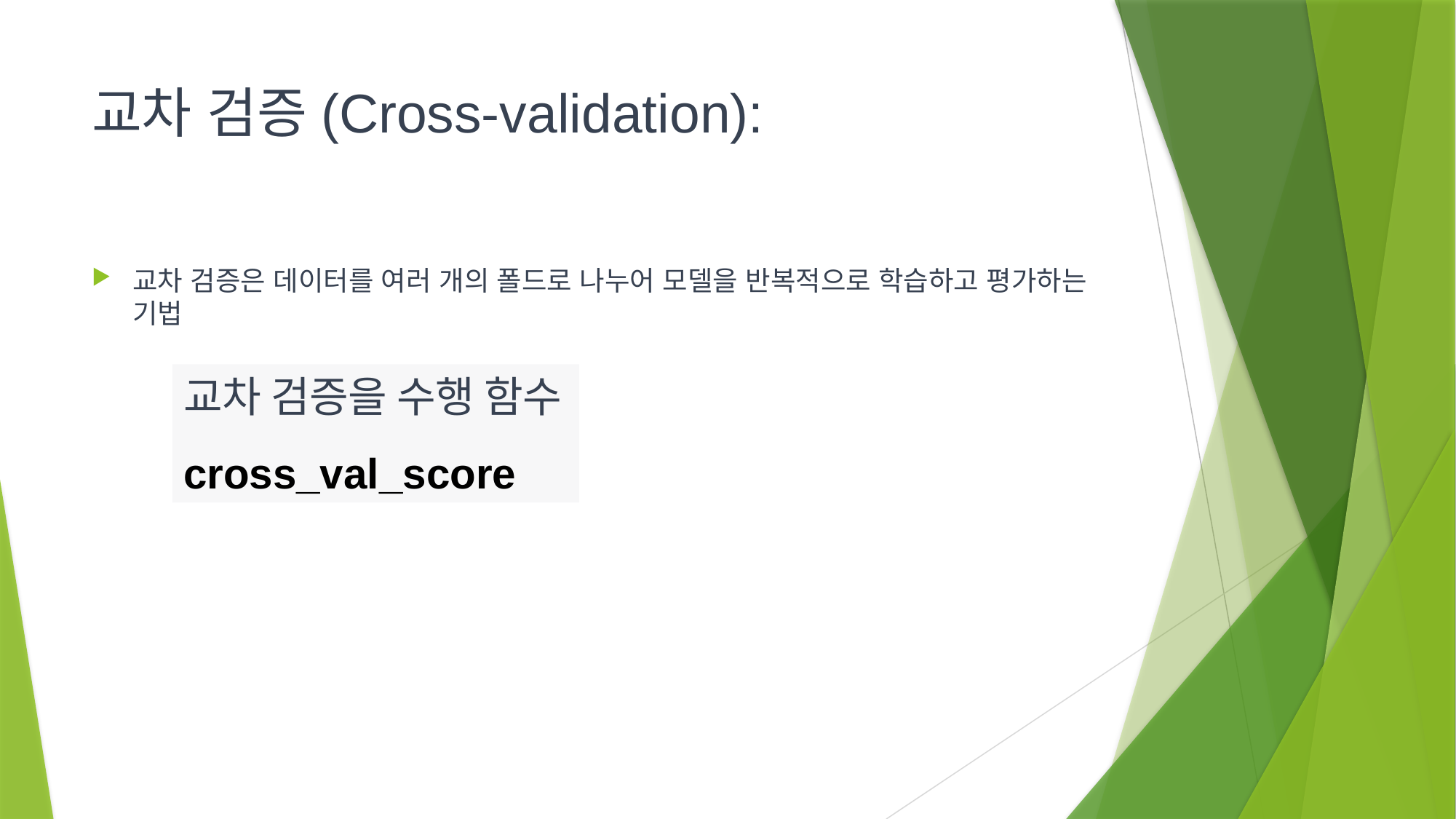

# 교차 검증(Cross-validation):
교차 검증은 데이터를 여러 개의 폴드로 나누어 모델을 반복적으로 학습하고 평가하는 기법

교차 검증을 수행 함수

cross_val_score